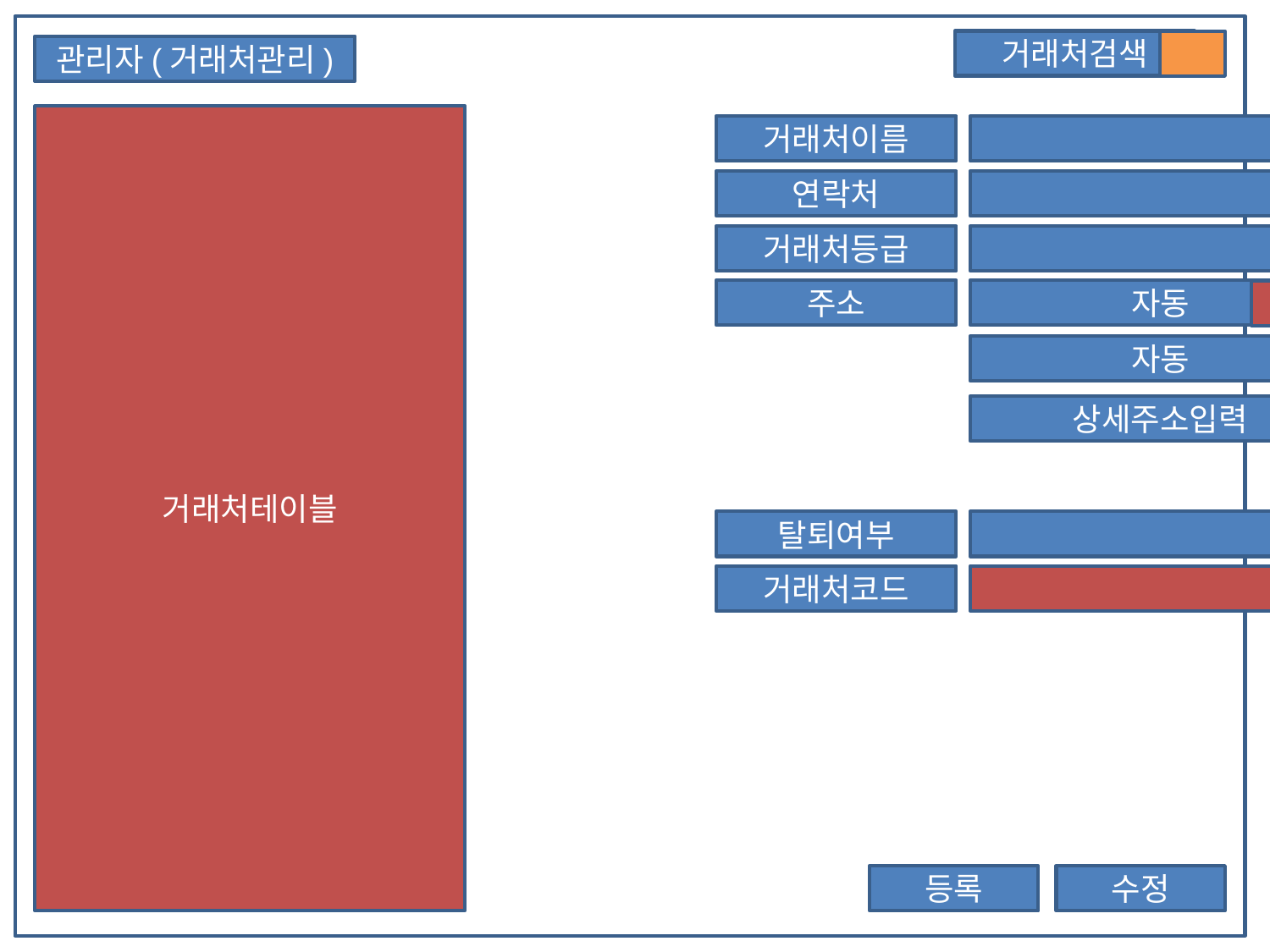

거래처검색

관리자(거래처관리)
거래처테이블
거래처이름

연락처

거래처등급

주소
자동
우편번호검색
자동
상세주소입력
탈퇴여부

거래처코드

등록
수정